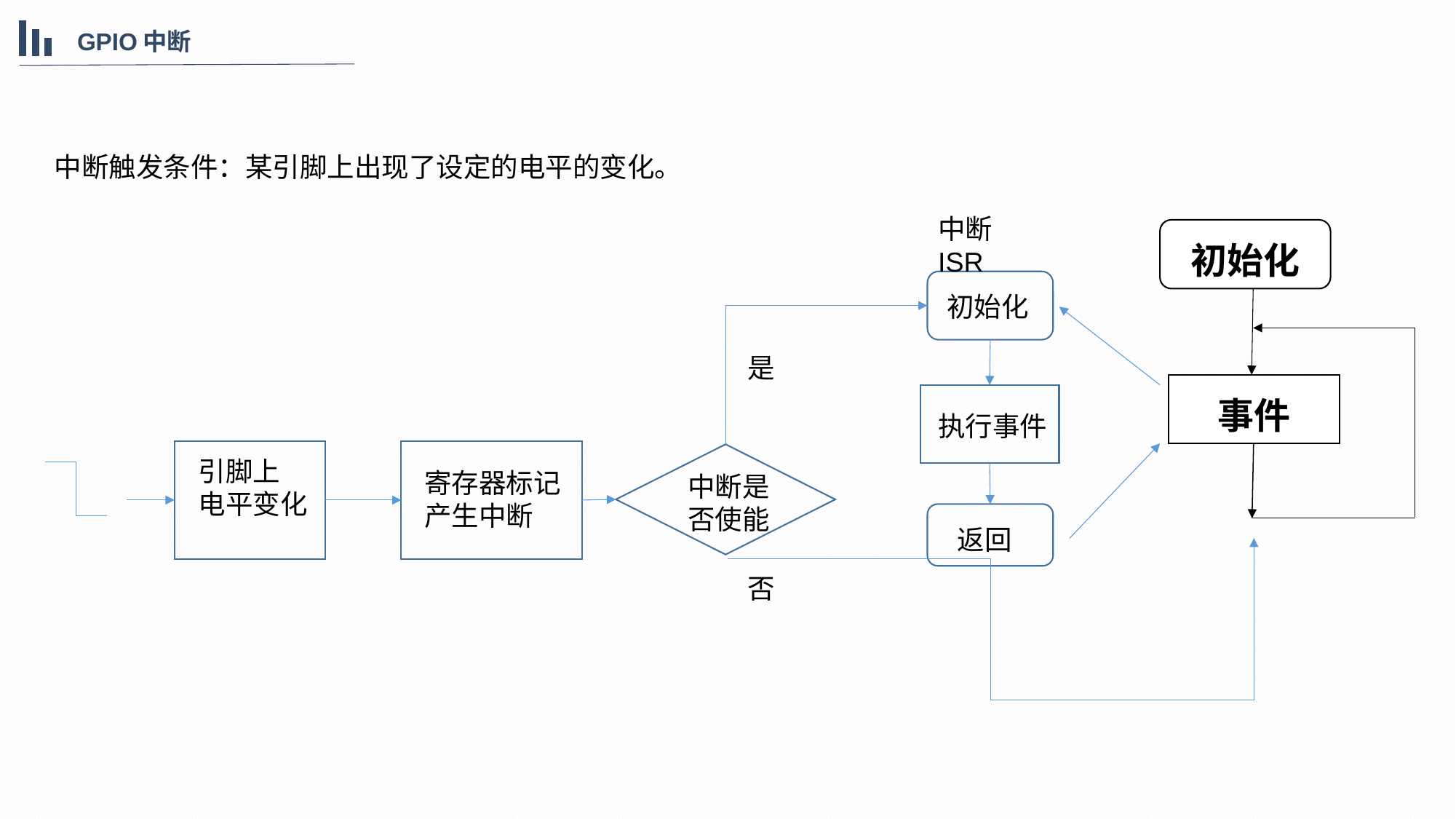

GPIO中断

中断触发条件：某引脚上出现了设定的电平的变化。
中断ISR
初始化
事件

初始化
是

执行事件

中断是否使能
引脚上
电平变化
寄存器标记产生中断

返回
否